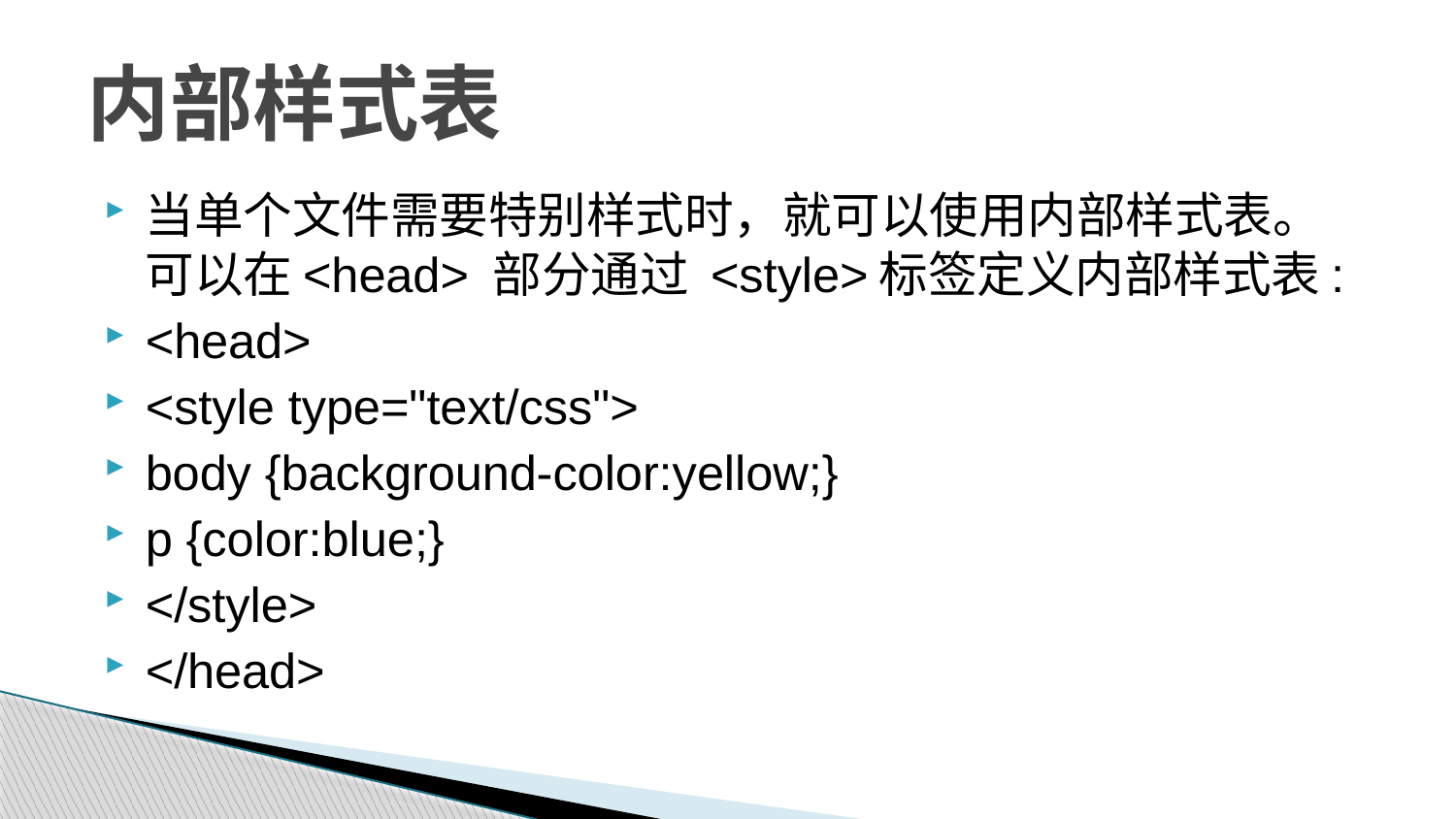

# 内部样式表
当单个文件需要特别样式时，就可以使用内部样式表。可以在<head> 部分通过 <style>标签定义内部样式表:
<head>
<style type="text/css">
body {background-color:yellow;}
p {color:blue;}
</style>
</head>